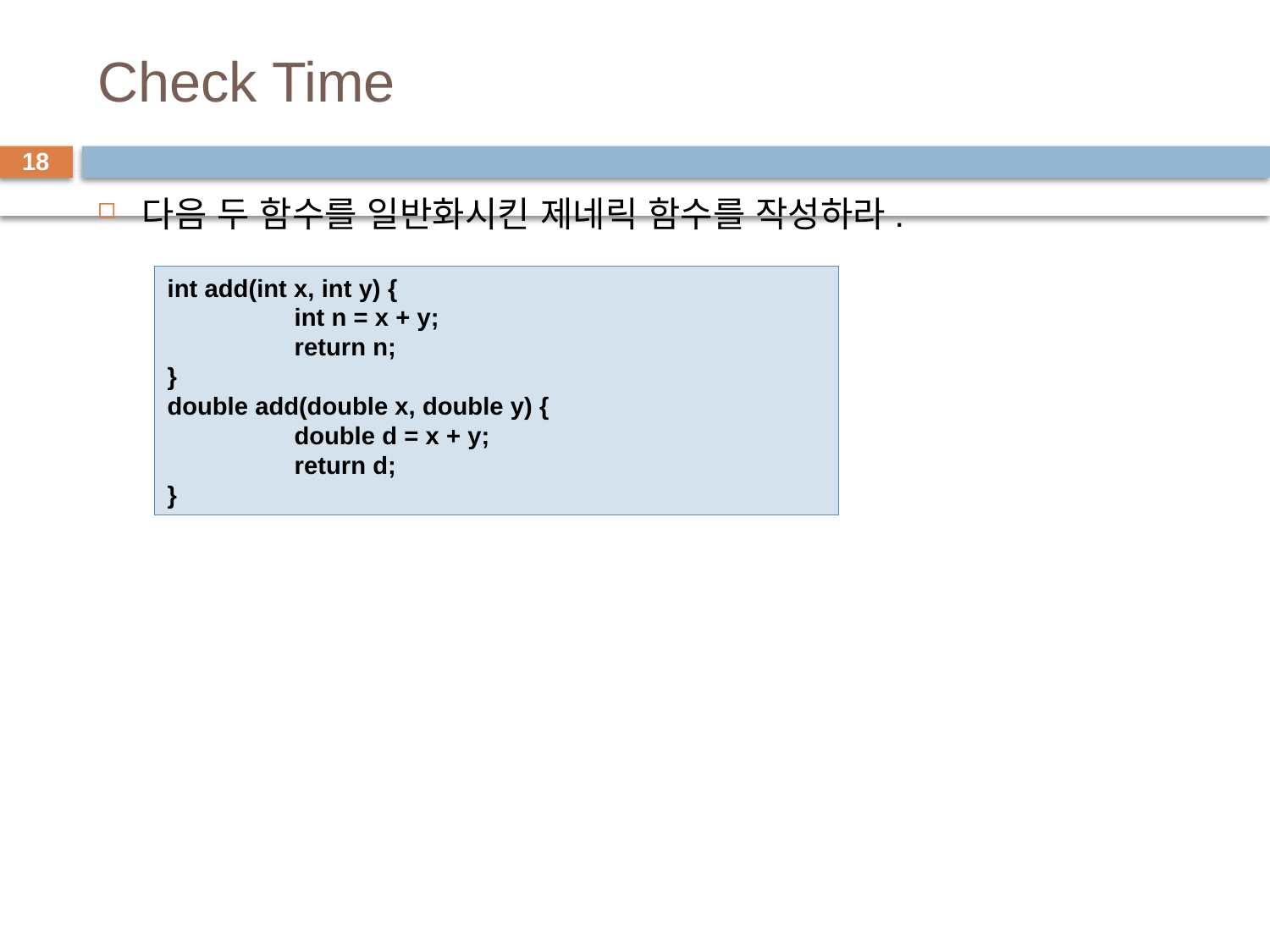

# Check Time
18
다음 두 함수를 일반화시킨 제네릭 함수를 작성하라.

int add(int x, int y) {
	int n = x + y;
	return n;
}
double add(double x, double y) {
	double d = x + y;
	return d;
}